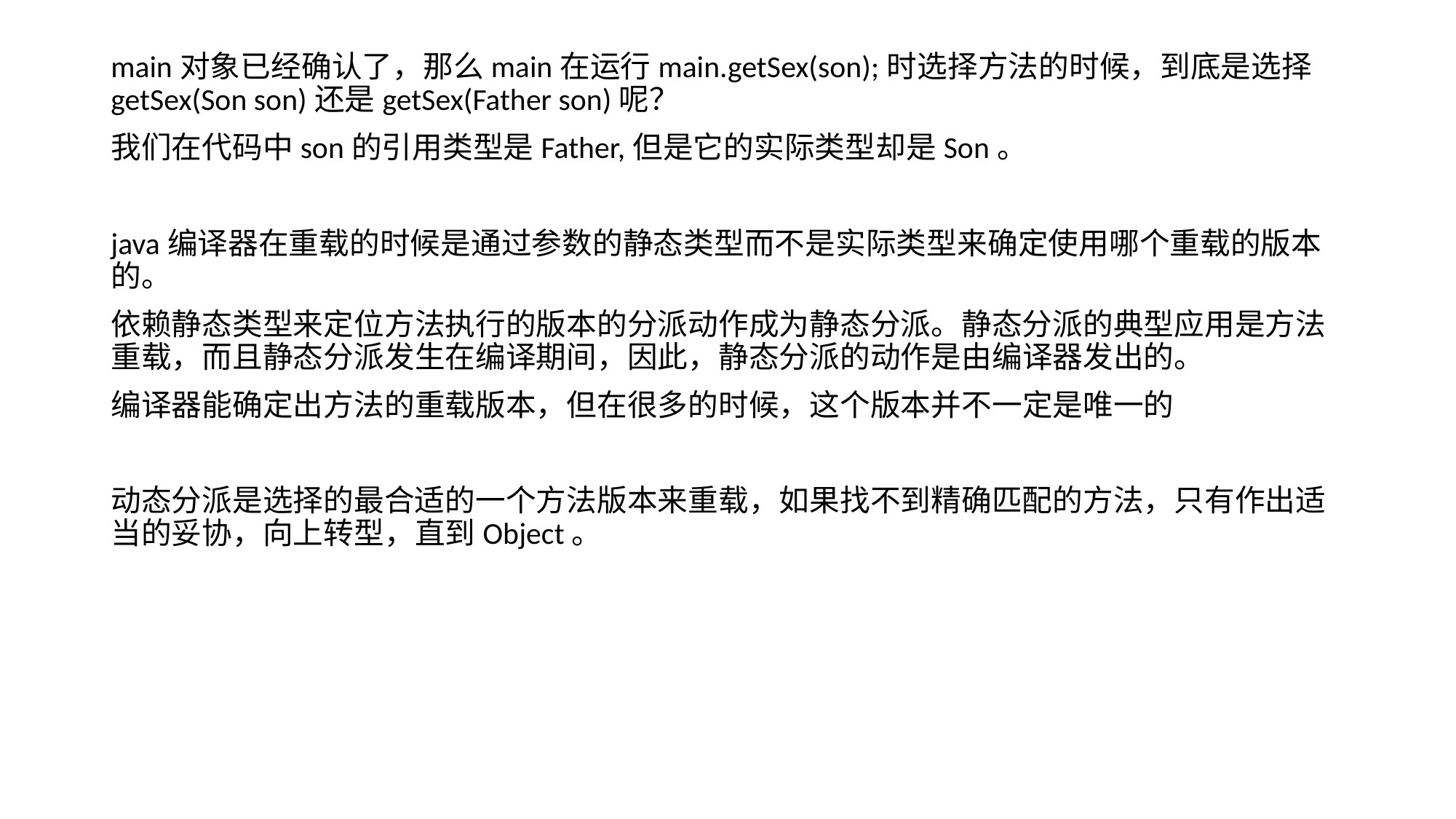

main对象已经确认了，那么main在运行main.getSex(son);时选择方法的时候，到底是选择getSex(Son son)还是getSex(Father son)呢？
我们在代码中son的引用类型是Father,但是它的实际类型却是Son。

java编译器在重载的时候是通过参数的静态类型而不是实际类型来确定使用哪个重载的版本的。
依赖静态类型来定位方法执行的版本的分派动作成为静态分派。静态分派的典型应用是方法重载，而且静态分派发生在编译期间，因此，静态分派的动作是由编译器发出的。
编译器能确定出方法的重载版本，但在很多的时候，这个版本并不一定是唯一的

动态分派是选择的最合适的一个方法版本来重载，如果找不到精确匹配的方法，只有作出适当的妥协，向上转型，直到Object。